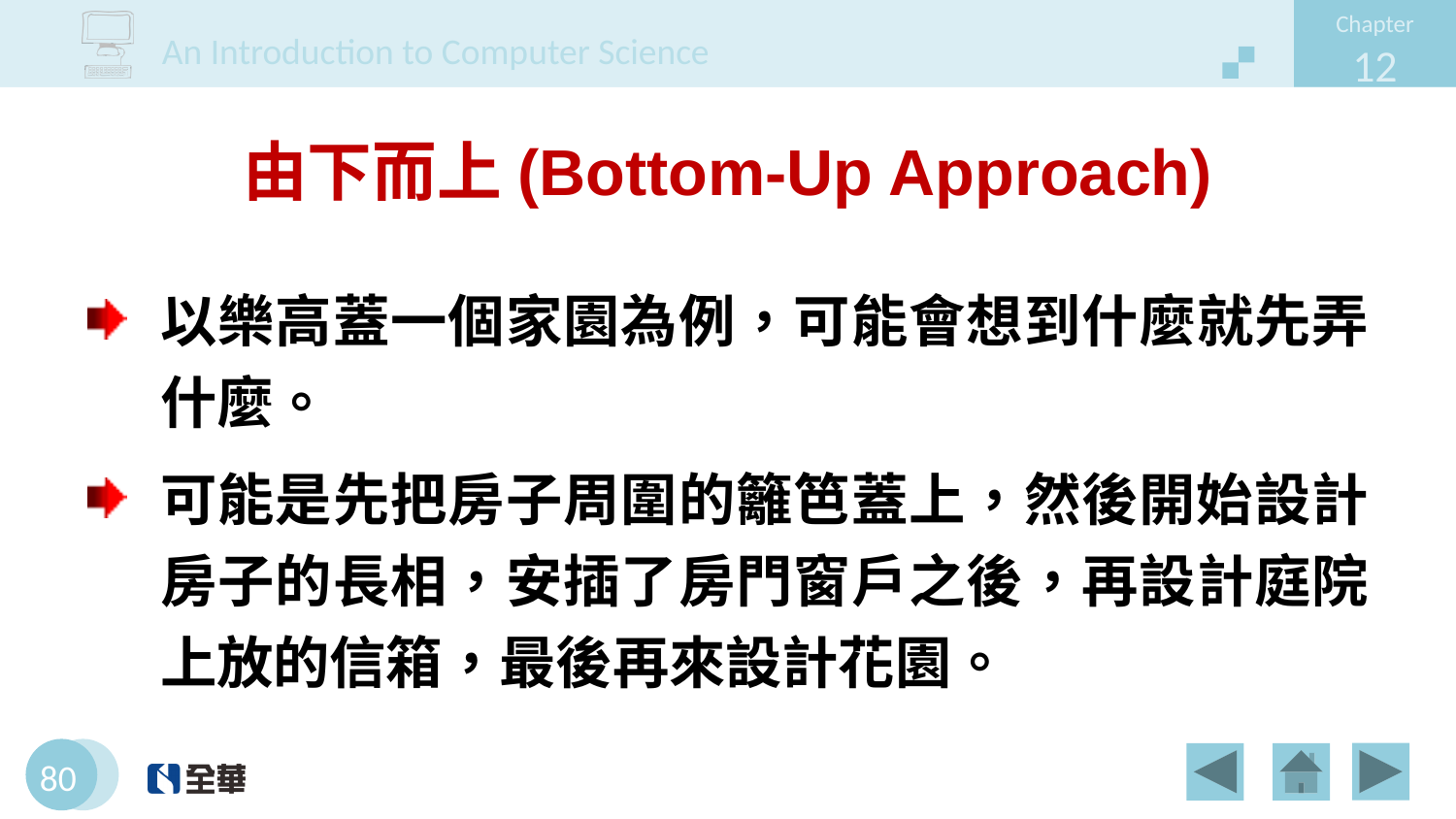

# 由下而上(Bottom-Up Approach)
以樂高蓋一個家園為例，可能會想到什麼就先弄什麼。
可能是先把房子周圍的籬笆蓋上，然後開始設計房子的長相，安插了房門窗戶之後，再設計庭院上放的信箱，最後再來設計花園。